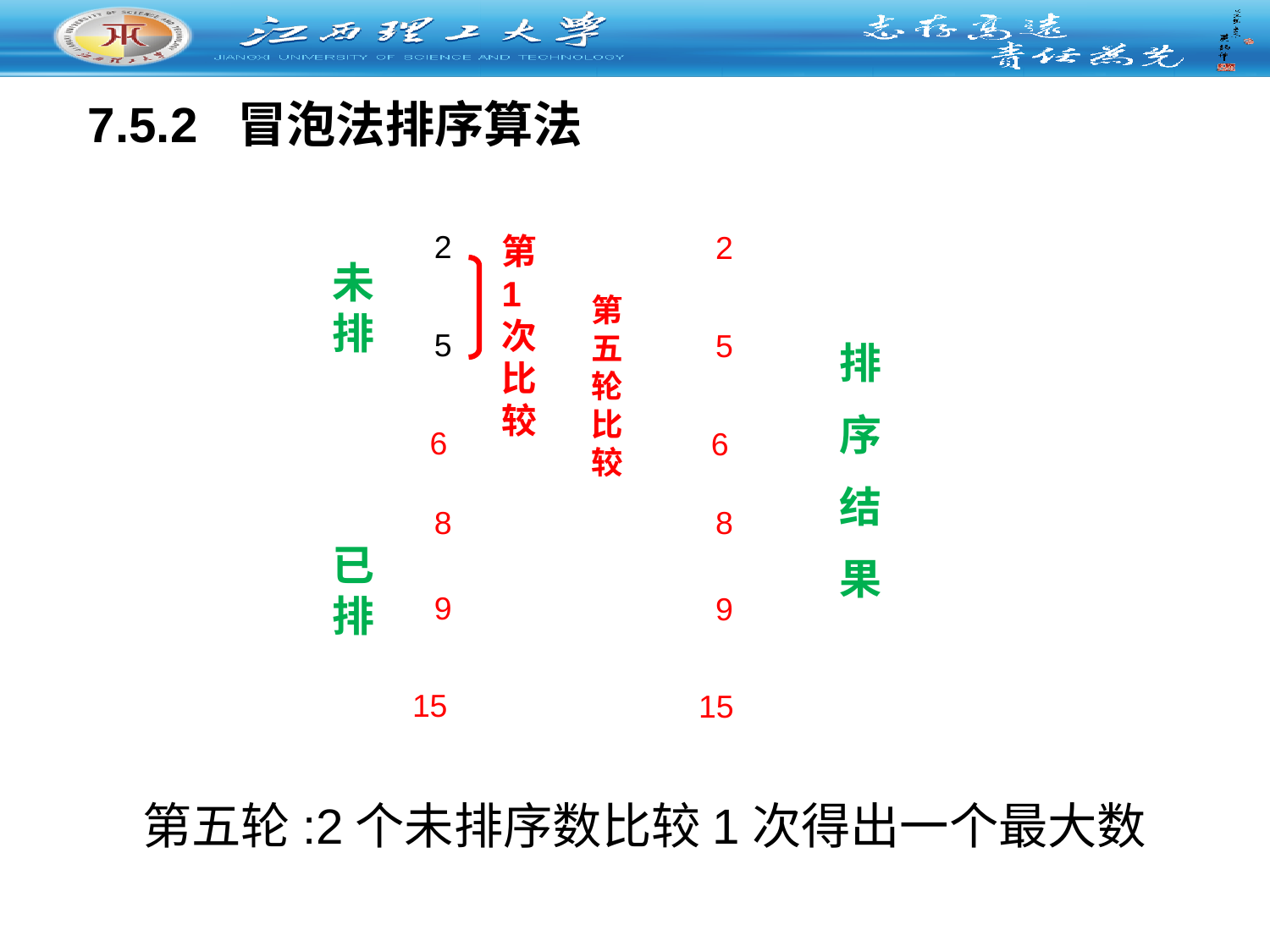

7.5.2  冒泡法排序算法
2
2
第1次
比较

未排

第五轮
比较
5
5
排
序
结
果
6
6
8
8
已排
9
9
15
15
第五轮:2个未排序数比较1次得出一个最大数